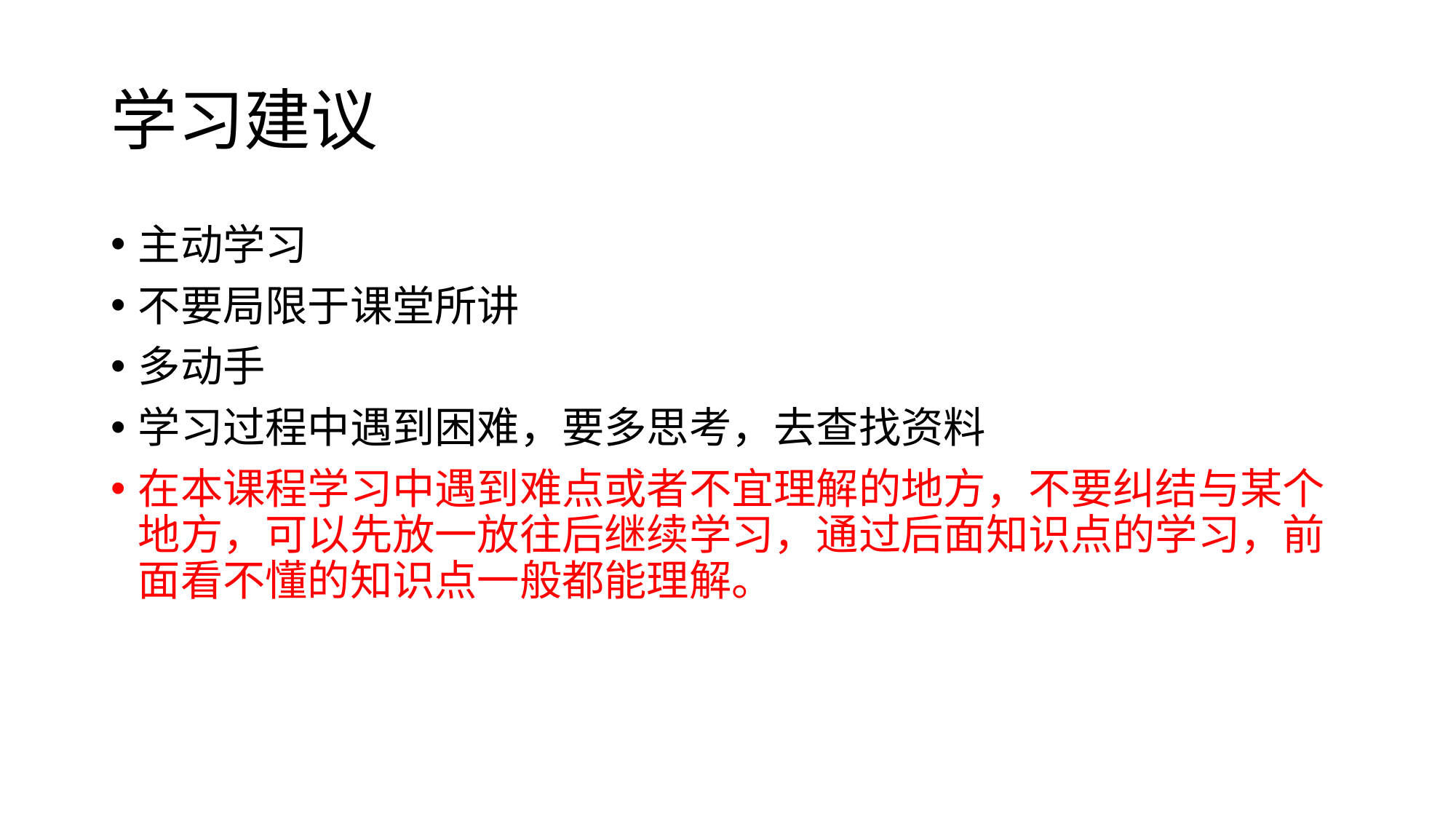

# 学习建议
主动学习
不要局限于课堂所讲
多动手
学习过程中遇到困难，要多思考，去查找资料
在本课程学习中遇到难点或者不宜理解的地方，不要纠结与某个地方，可以先放一放往后继续学习，通过后面知识点的学习，前面看不懂的知识点一般都能理解。